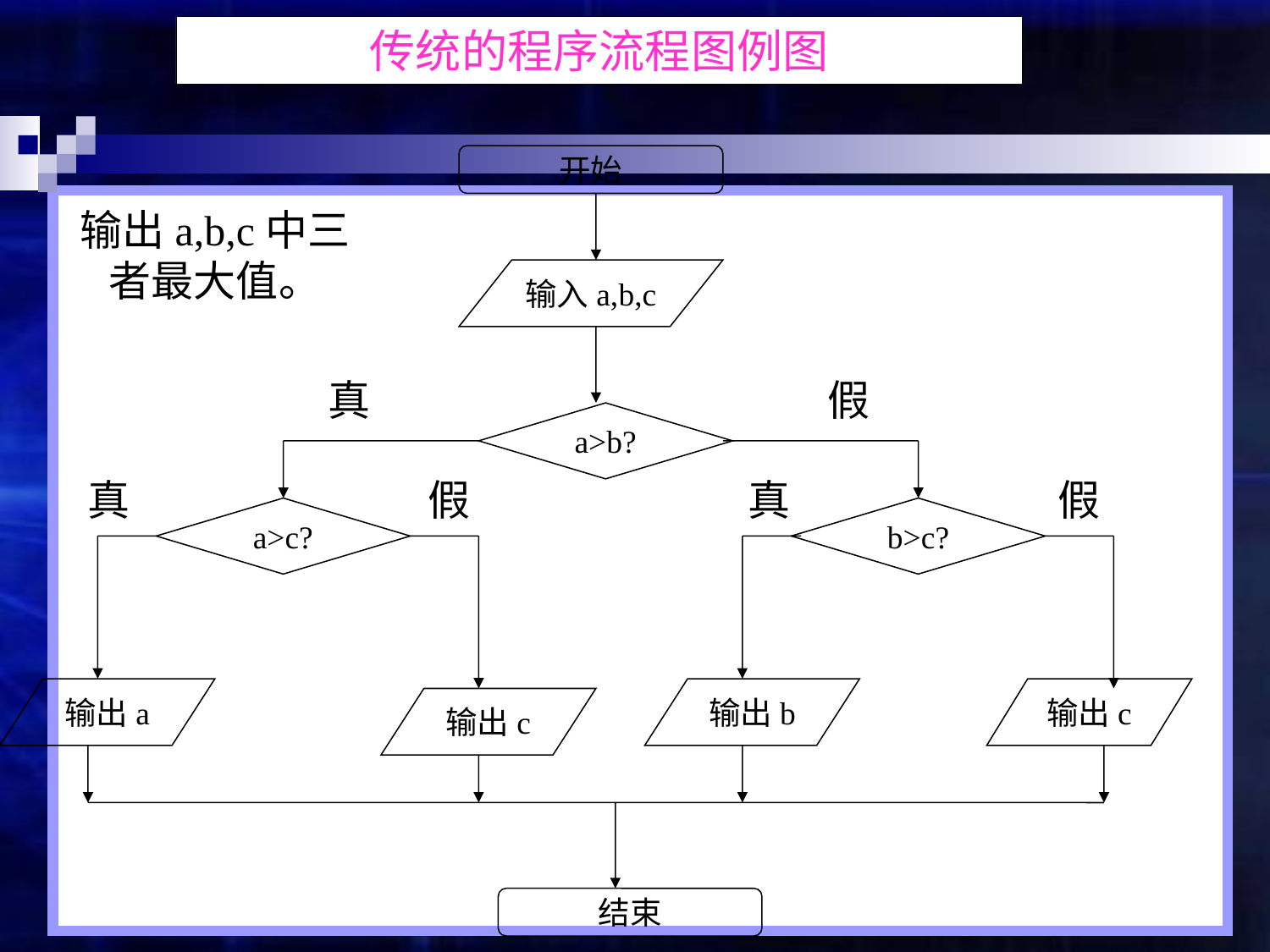

传统的程序流程图例图
开始

输出a,b,c中三者最大值。
输入a,b,c

真
假
a>b?

真
假
真
假
a>c?
b>c?

输出a
输出b
输出c
输出c

结束